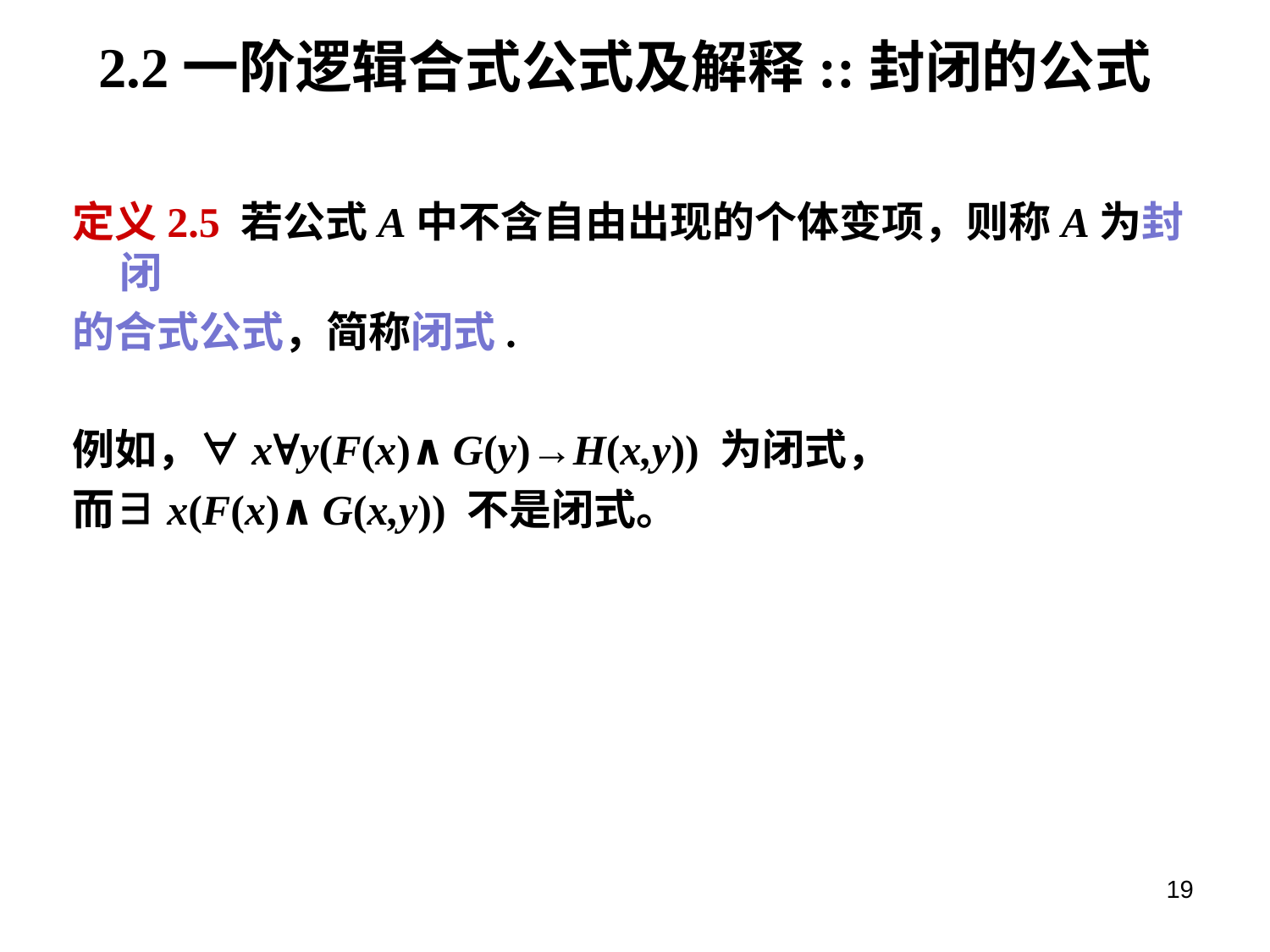

# 2.2一阶逻辑合式公式及解释::封闭的公式
定义2.5 若公式A中不含自由出现的个体变项，则称A为封闭
的合式公式，简称闭式.

例如，∀x∀y(F(x)∧G(y)→H(x,y)) 为闭式，
而∃x(F(x)∧G(x,y)) 不是闭式。
19